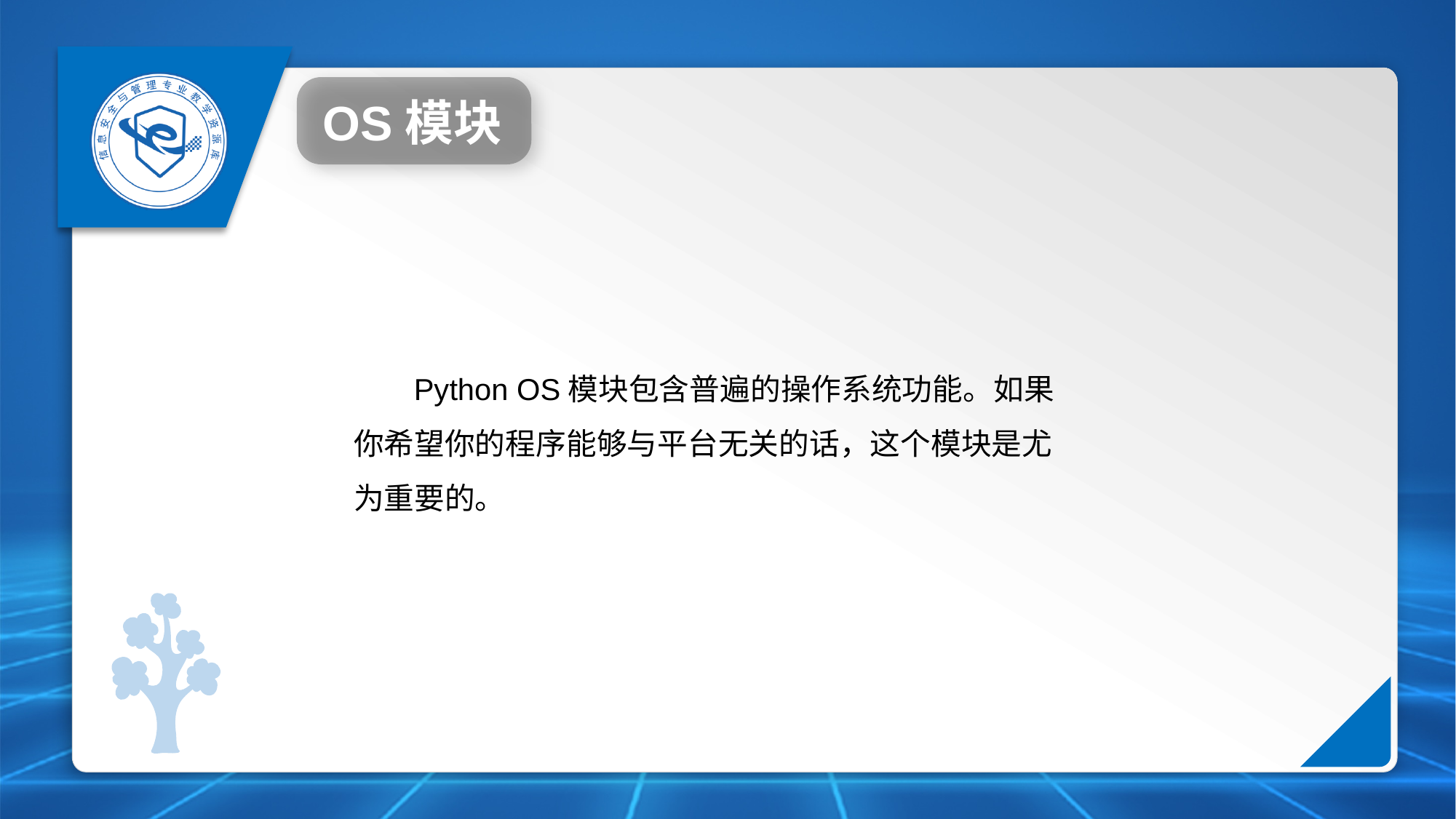

OS模块
Python OS模块包含普遍的操作系统功能。如果你希望你的程序能够与平台无关的话，这个模块是尤为重要的。